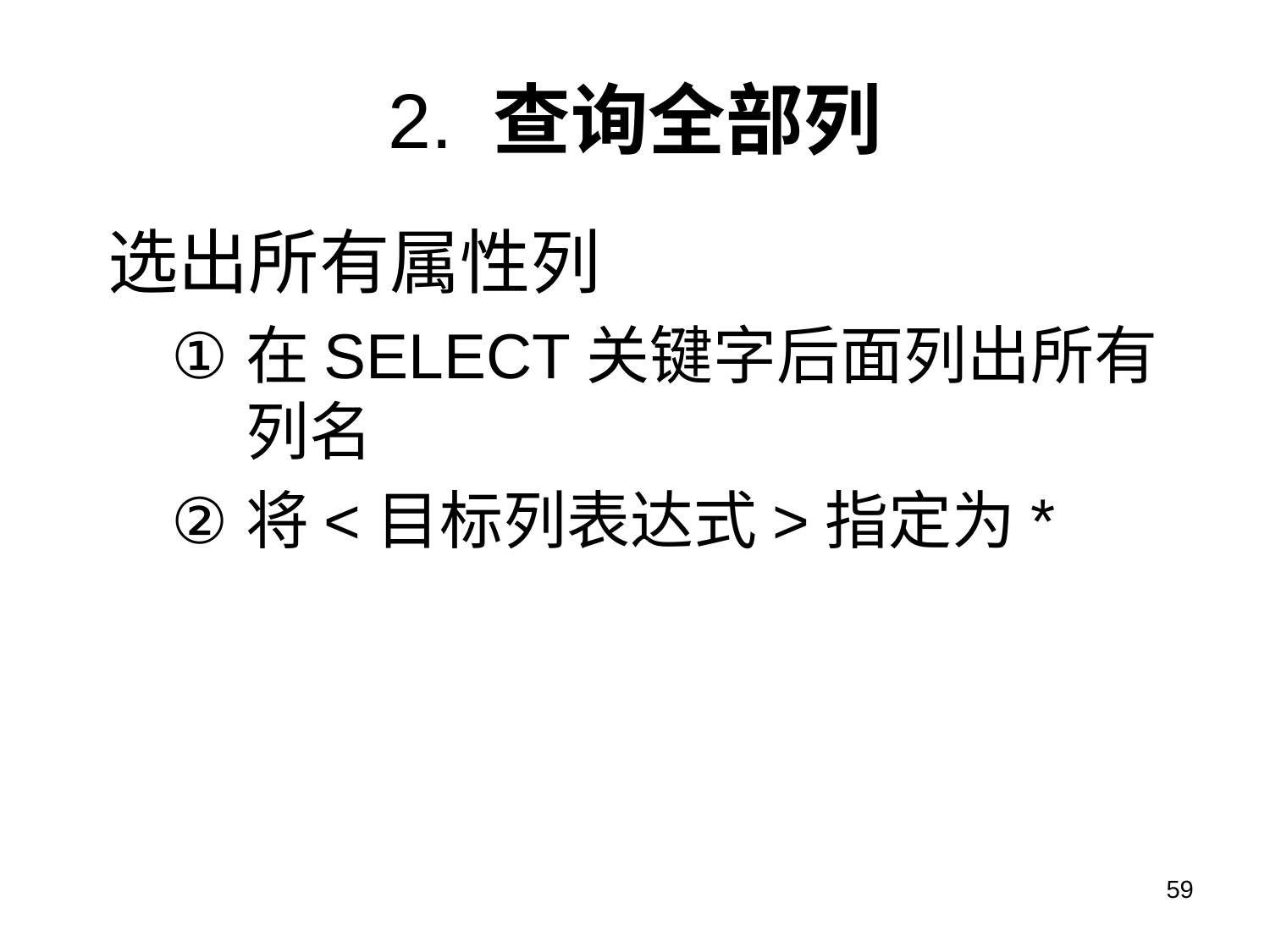

# 2. 查询全部列
选出所有属性列
在SELECT关键字后面列出所有列名
将<目标列表达式>指定为*
59